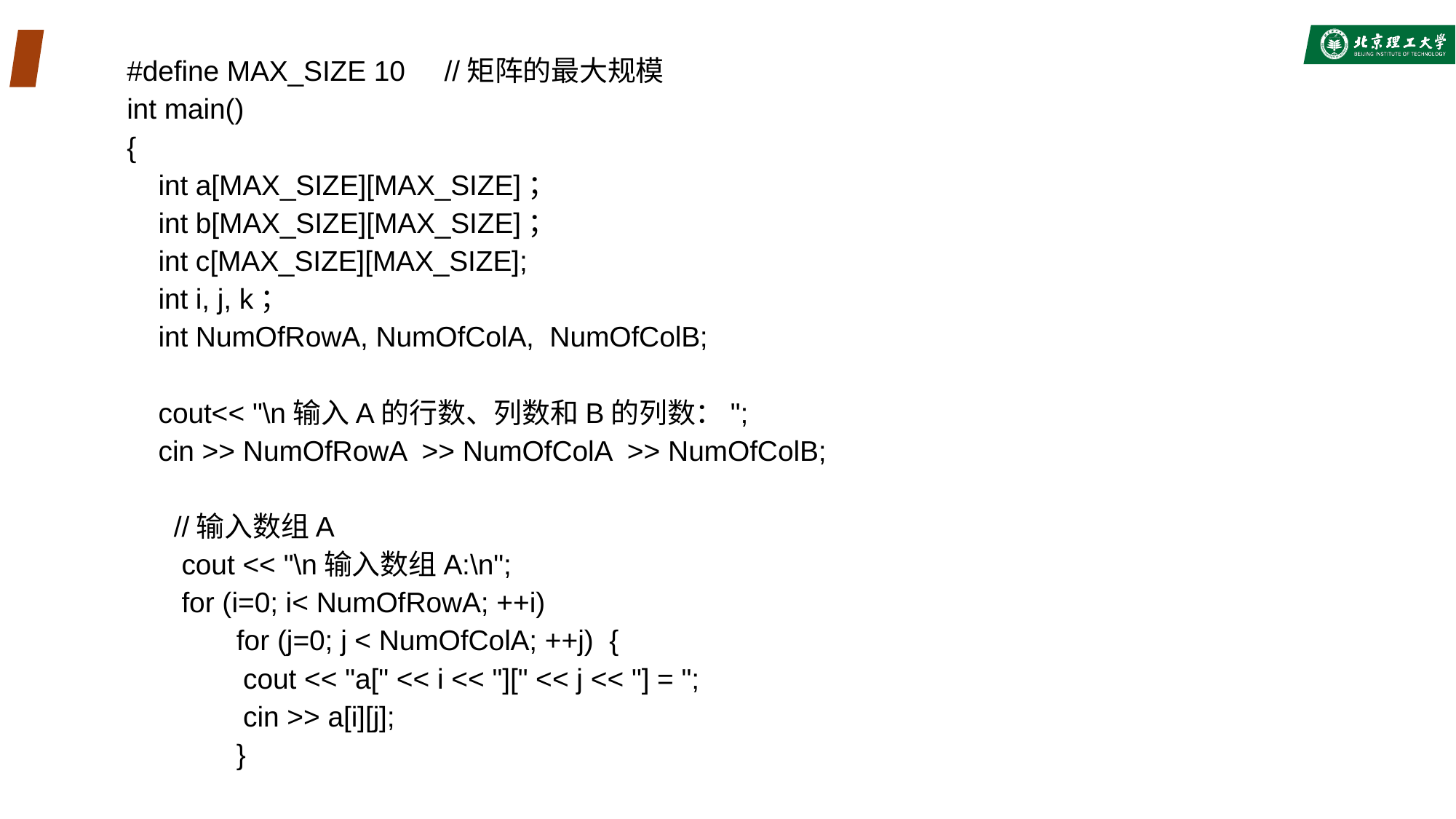

#
#define MAX_SIZE 10     //矩阵的最大规模
int main()
{
    int a[MAX_SIZE][MAX_SIZE]；
    int b[MAX_SIZE][MAX_SIZE]；
    int c[MAX_SIZE][MAX_SIZE];
    int i, j, k；
    int NumOfRowA, NumOfColA,  NumOfColB;

    cout<< "\n输入A的行数、列数和B的列数：";
    cin >> NumOfRowA  >> NumOfColA  >> NumOfColB;

      //输入数组A
       cout << "\n输入数组A:\n";
       for (i=0; i< NumOfRowA; ++i)
              for (j=0; j < NumOfColA; ++j)  {
	    cout << "a[" << i << "][" << j << "] = ";
	    cin >> a[i][j];
              }